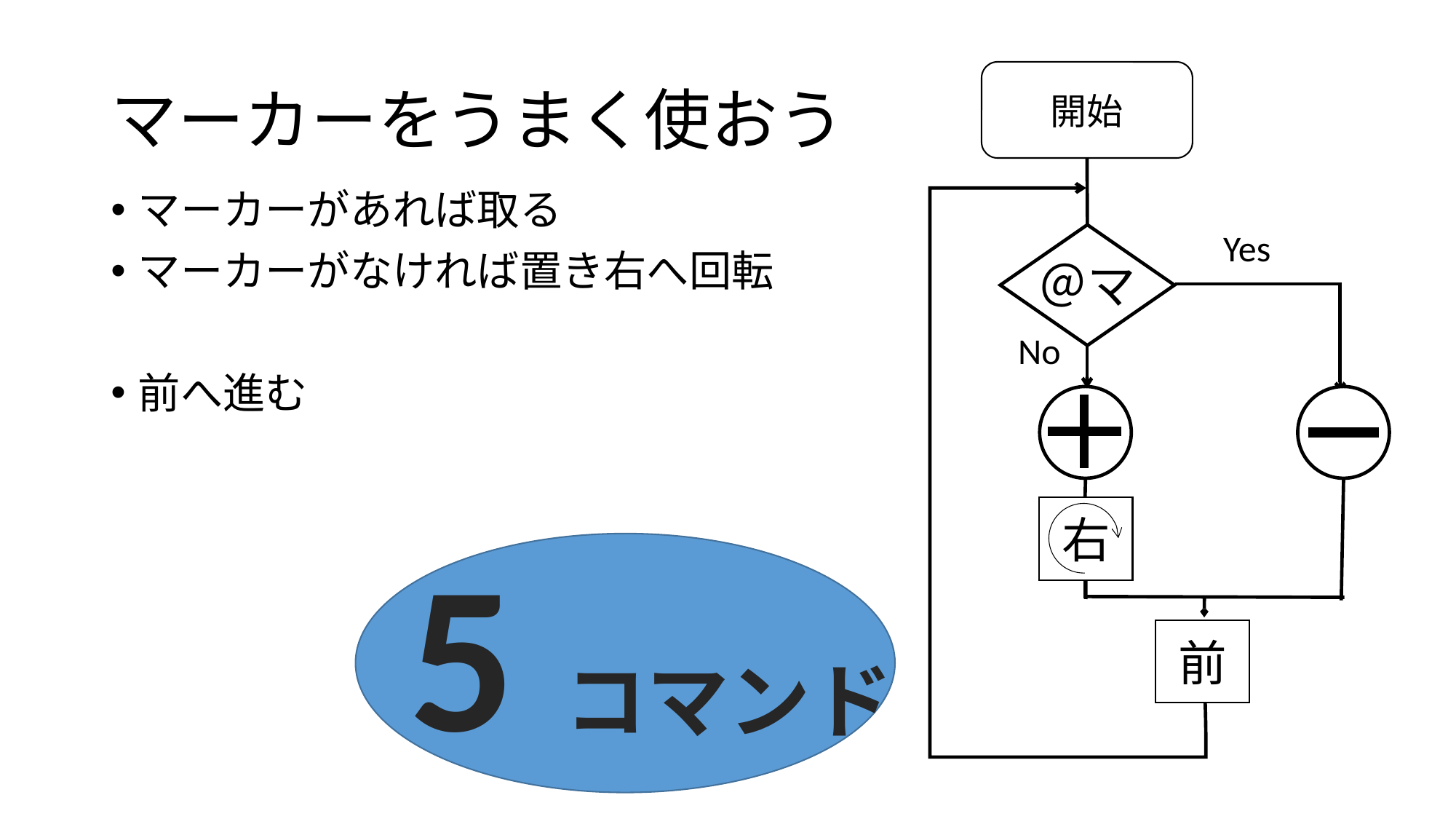

# マーカーをうまく使おう
開始

Yes

＠マ
No

右
前
マーカーがあれば取る
マーカーがなければ置き右へ回転

前へ進む

5コマンド